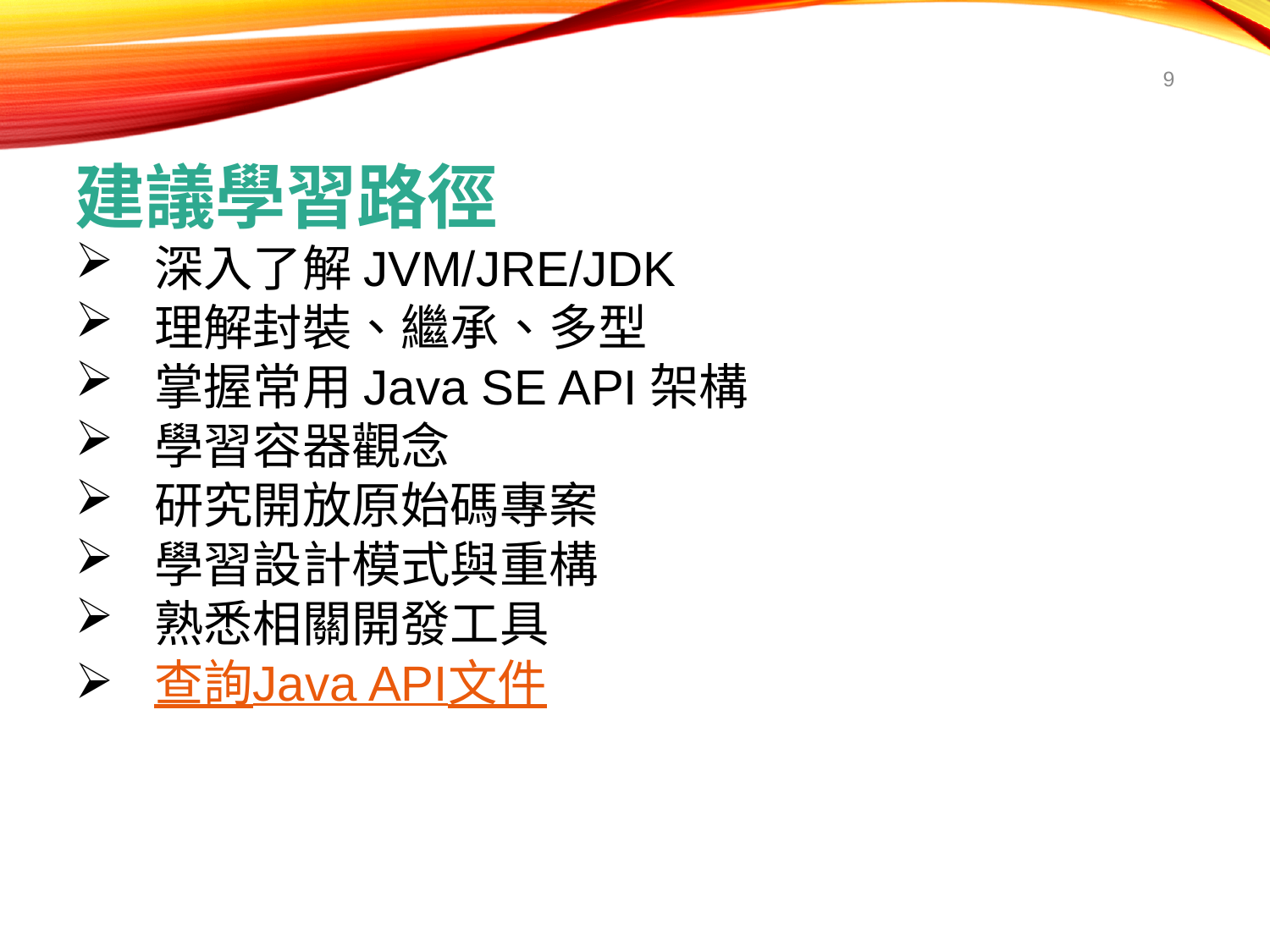

9
建議學習路徑
深入了解JVM/JRE/JDK
理解封裝、繼承、多型
掌握常用Java SE API架構
學習容器觀念
研究開放原始碼專案
學習設計模式與重構
熟悉相關開發工具
查詢Java API文件